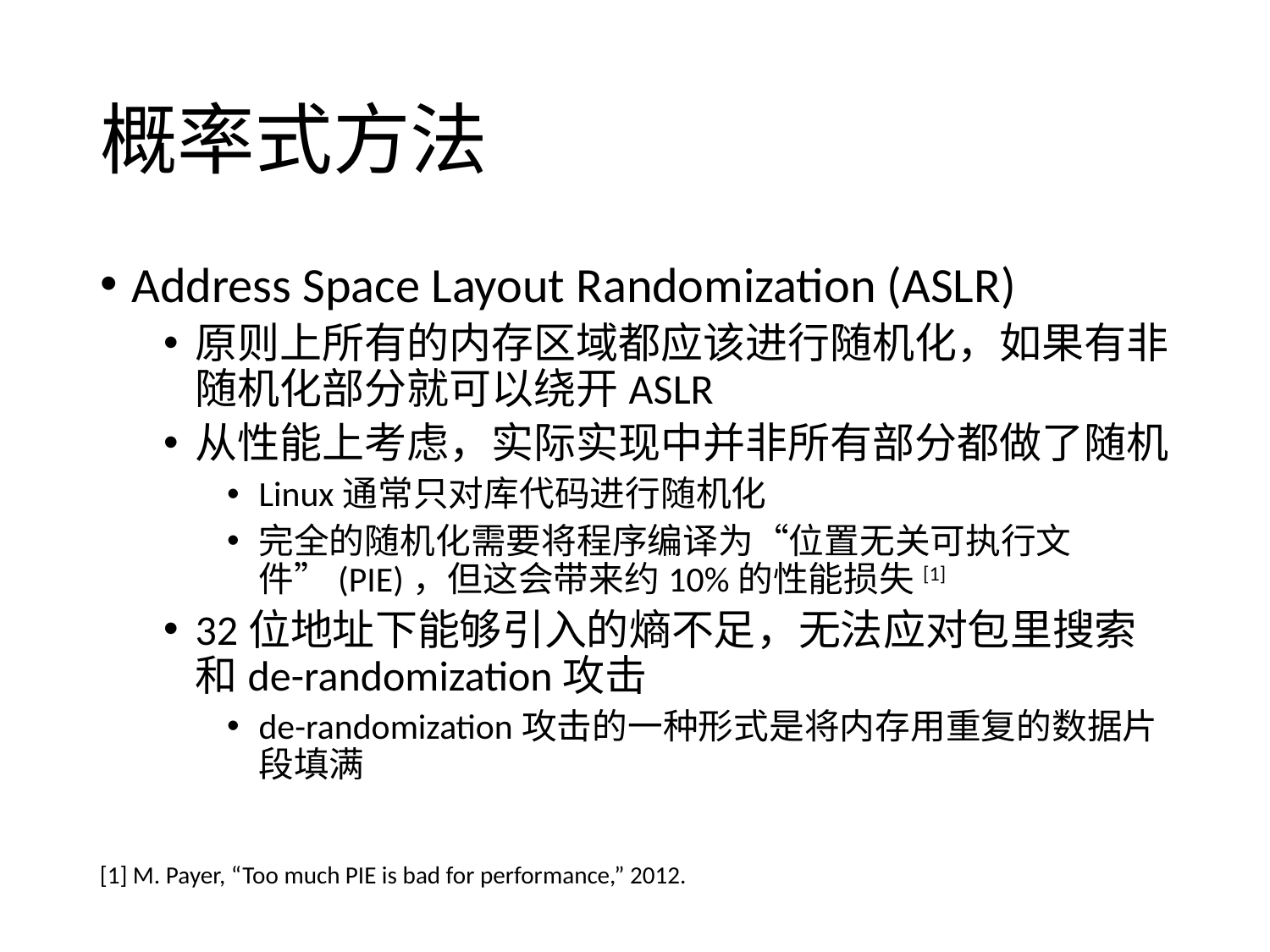

# 概率式方法
Address Space Layout Randomization (ASLR)
原则上所有的内存区域都应该进行随机化，如果有非随机化部分就可以绕开ASLR
从性能上考虑，实际实现中并非所有部分都做了随机
Linux通常只对库代码进行随机化
完全的随机化需要将程序编译为“位置无关可执行文件”(PIE)，但这会带来约10%的性能损失[1]
32位地址下能够引入的熵不足，无法应对包里搜索和de-randomization攻击
de-randomization攻击的一种形式是将内存用重复的数据片段填满

[1] M. Payer, “Too much PIE is bad for performance,” 2012.